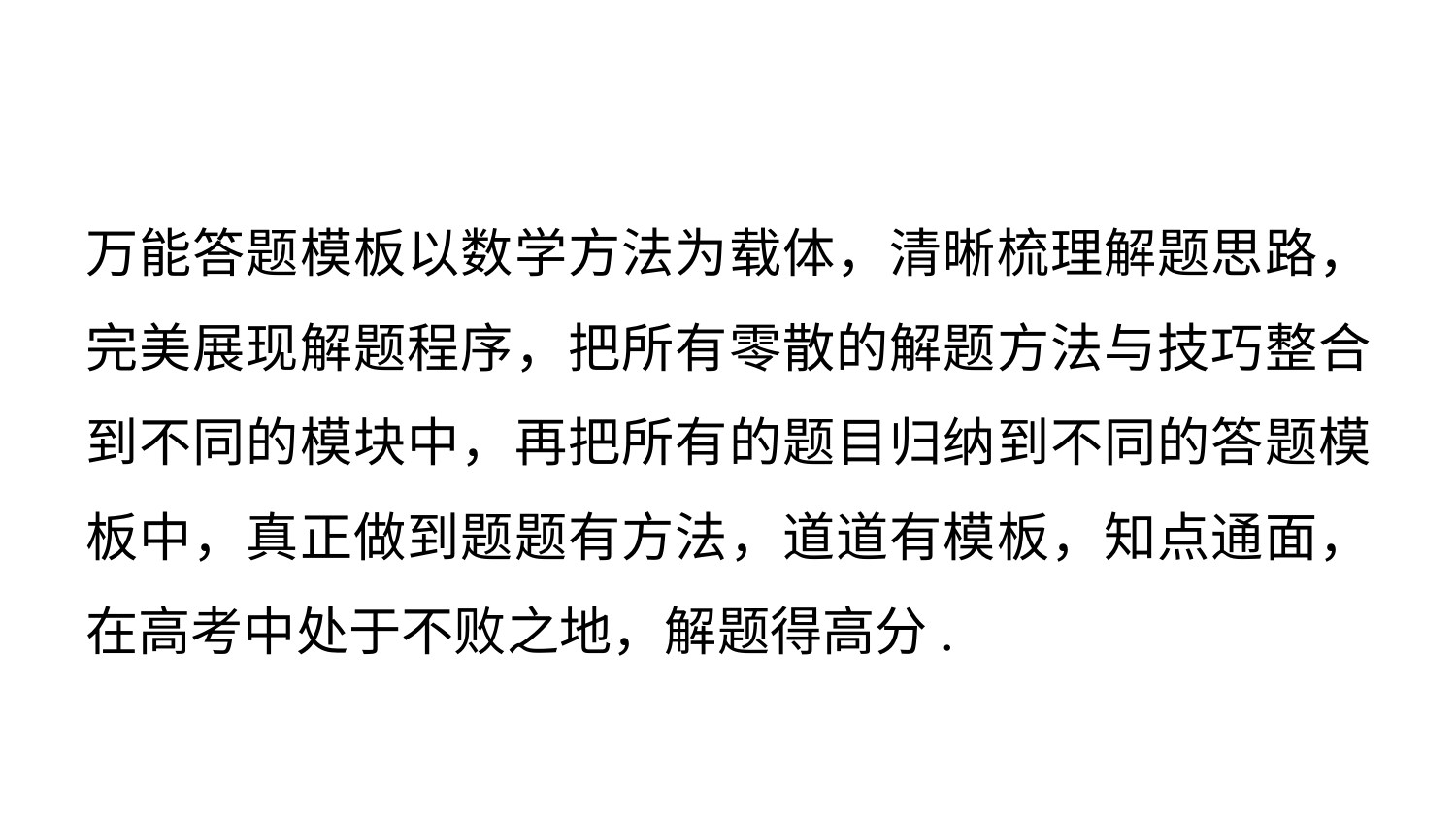

万能答题模板以数学方法为载体，清晰梳理解题思路，完美展现解题程序，把所有零散的解题方法与技巧整合到不同的模块中，再把所有的题目归纳到不同的答题模板中，真正做到题题有方法，道道有模板，知点通面，在高考中处于不败之地，解题得高分.